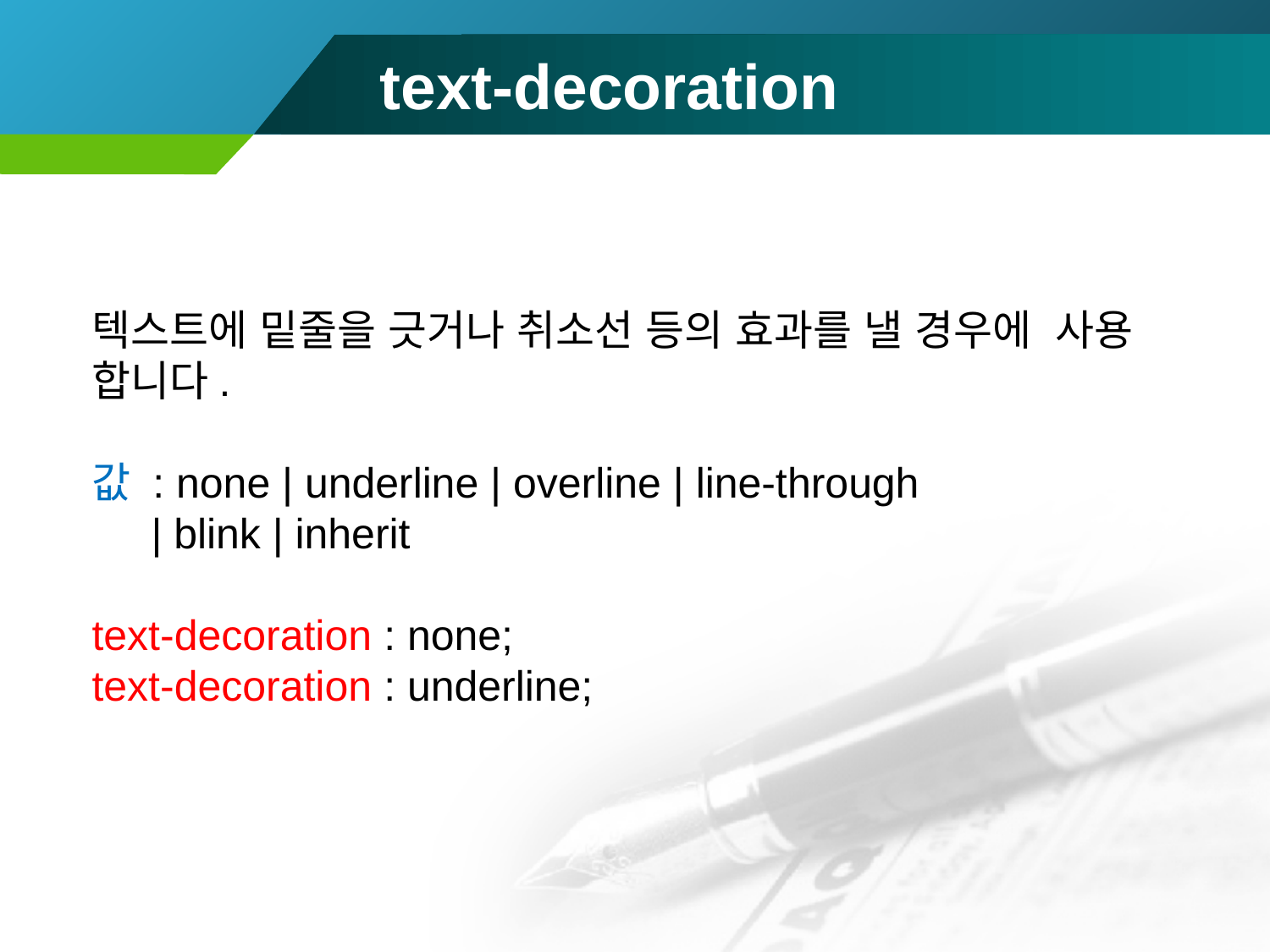

# text-decoration
텍스트에 밑줄을 긋거나 취소선 등의 효과를 낼 경우에  사용 합니다.

값 : none | underline | overline | line-through
     | blink | inherit

text-decoration : none;
text-decoration : underline;